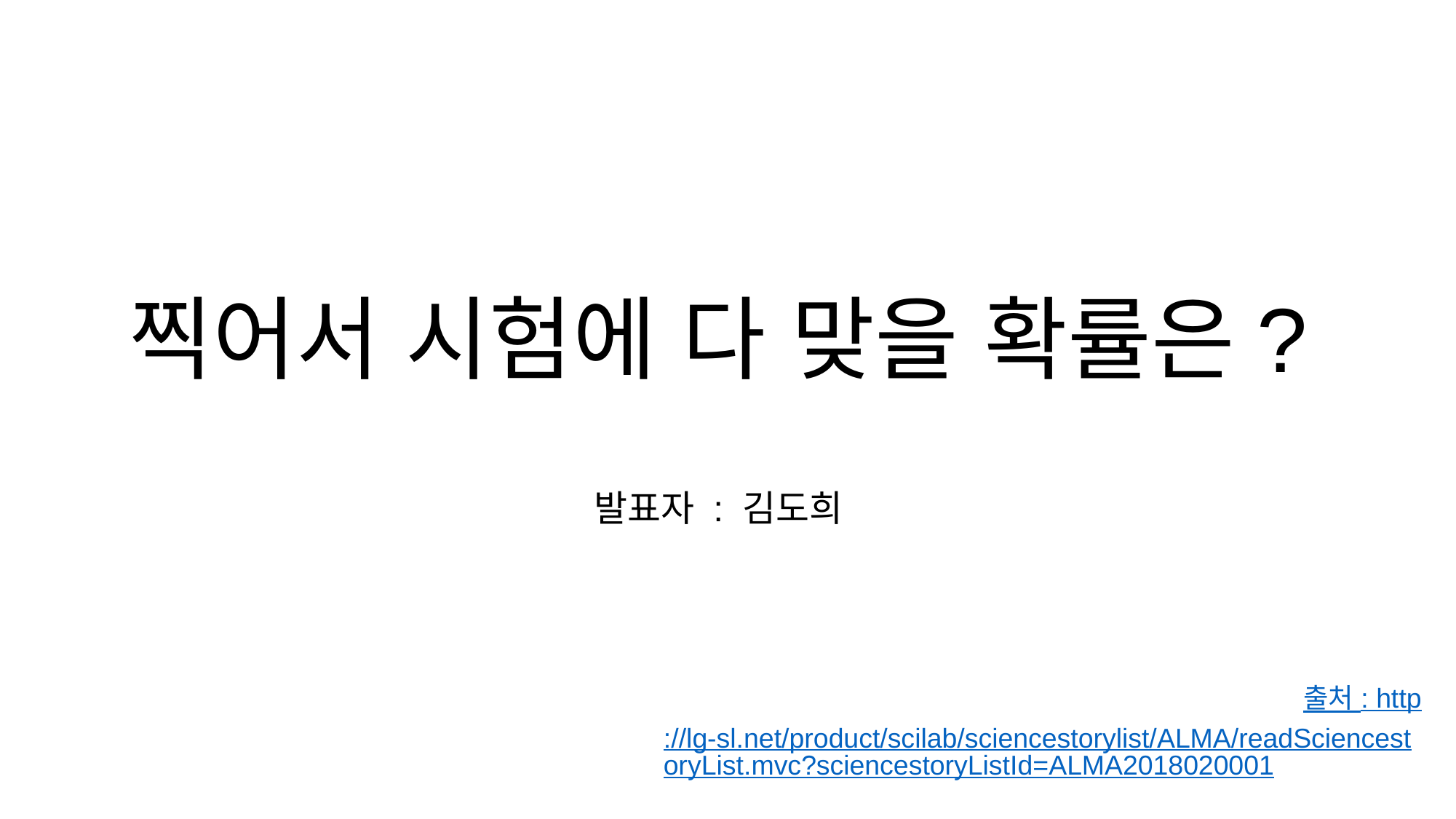

# 찍어서 시험에 다 맞을 확률은? 발표자 : 김도희
출처 : http://lg-sl.net/product/scilab/sciencestorylist/ALMA/readSciencestoryList.mvc?sciencestoryListId=ALMA2018020001